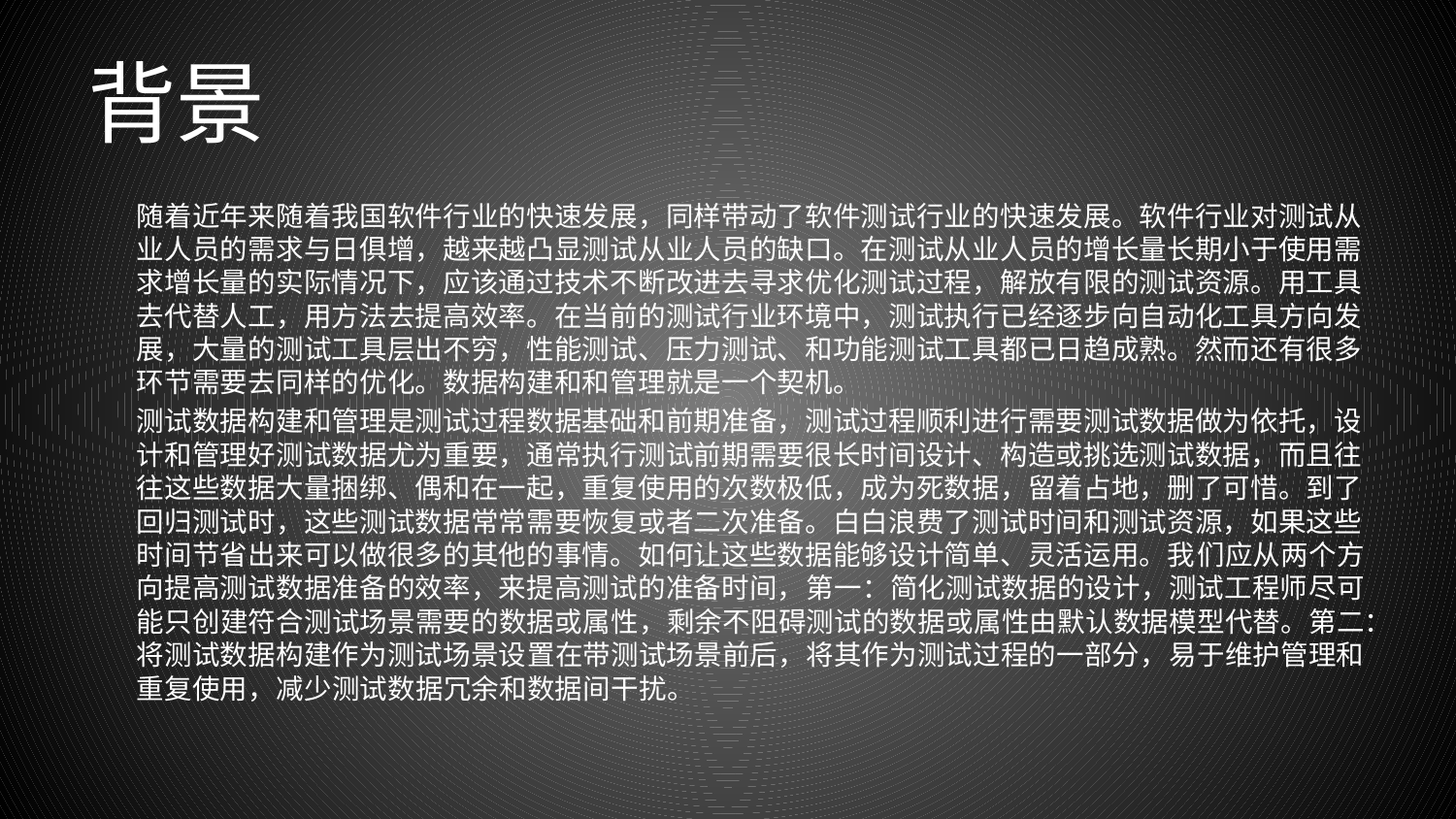

# 背景
		随着近年来随着我国软件行业的快速发展，同样带动了软件测试行业的快速发展。软件行业对测试从业人员的需求与日俱增，越来越凸显测试从业人员的缺口。在测试从业人员的增长量长期小于使用需求增长量的实际情况下，应该通过技术不断改进去寻求优化测试过程，解放有限的测试资源。用工具去代替人工，用方法去提高效率。在当前的测试行业环境中，测试执行已经逐步向自动化工具方向发展，大量的测试工具层出不穷，性能测试、压力测试、和功能测试工具都已日趋成熟。然而还有很多环节需要去同样的优化。数据构建和和管理就是一个契机。
		测试数据构建和管理是测试过程数据基础和前期准备，测试过程顺利进行需要测试数据做为依托，设计和管理好测试数据尤为重要，通常执行测试前期需要很长时间设计、构造或挑选测试数据，而且往往这些数据大量捆绑、偶和在一起，重复使用的次数极低，成为死数据，留着占地，删了可惜。到了回归测试时，这些测试数据常常需要恢复或者二次准备。白白浪费了测试时间和测试资源，如果这些时间节省出来可以做很多的其他的事情。如何让这些数据能够设计简单、灵活运用。我们应从两个方向提高测试数据准备的效率，来提高测试的准备时间，第一：简化测试数据的设计，测试工程师尽可能只创建符合测试场景需要的数据或属性，剩余不阻碍测试的数据或属性由默认数据模型代替。第二：将测试数据构建作为测试场景设置在带测试场景前后，将其作为测试过程的一部分，易于维护管理和重复使用，减少测试数据冗余和数据间干扰。